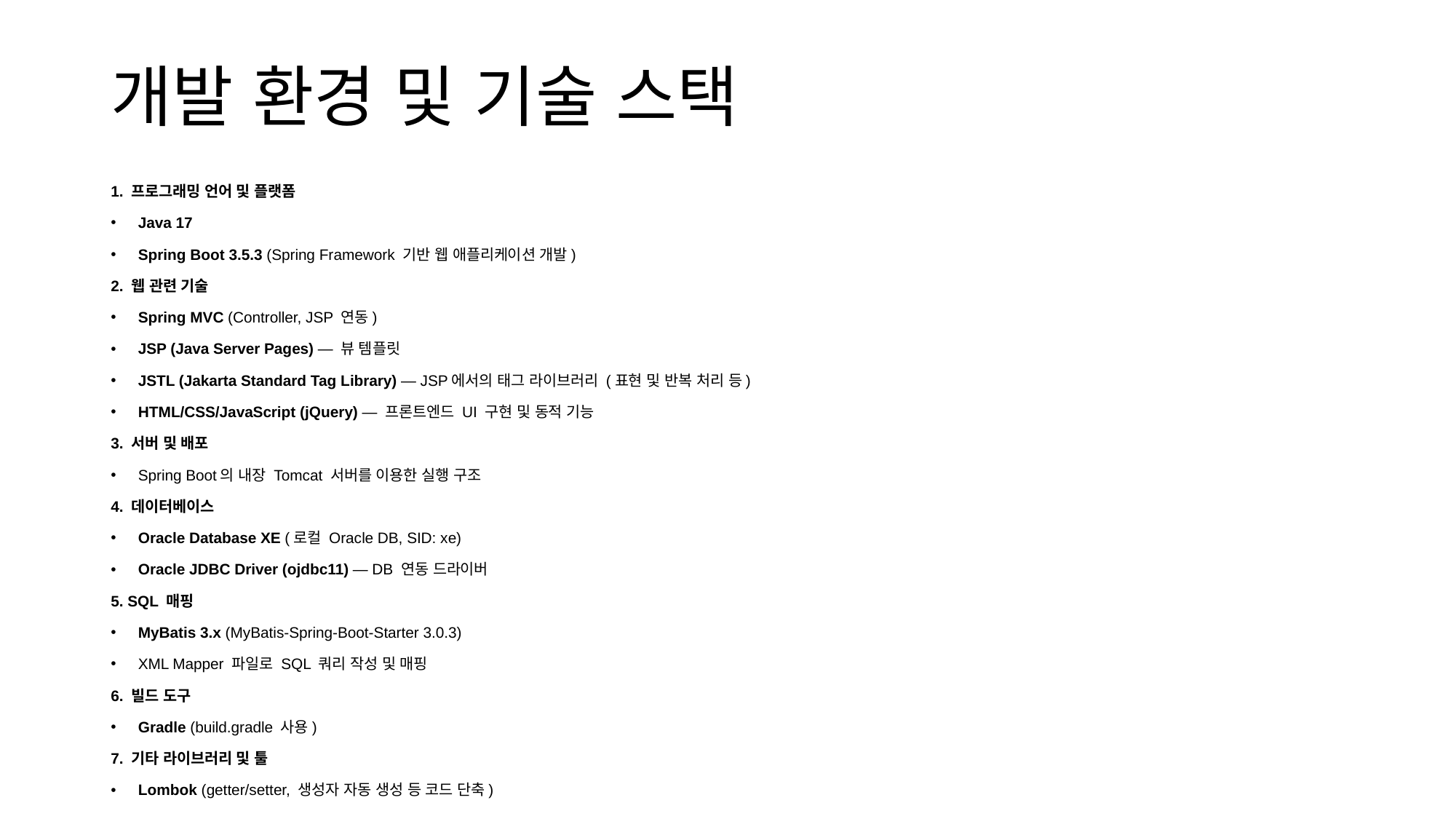

# 개발 환경 및 기술 스택
1. 프로그래밍 언어 및 플랫폼
Java 17
Spring Boot 3.5.3 (Spring Framework 기반 웹 애플리케이션 개발)
2. 웹 관련 기술
Spring MVC (Controller, JSP 연동)
JSP (Java Server Pages) — 뷰 템플릿
JSTL (Jakarta Standard Tag Library) — JSP에서의 태그 라이브러리 (표현 및 반복 처리 등)
HTML/CSS/JavaScript (jQuery) — 프론트엔드 UI 구현 및 동적 기능
3. 서버 및 배포
Spring Boot의 내장 Tomcat 서버를 이용한 실행 구조
4. 데이터베이스
Oracle Database XE (로컬 Oracle DB, SID: xe)
Oracle JDBC Driver (ojdbc11) — DB 연동 드라이버
5. SQL 매핑
MyBatis 3.x (MyBatis-Spring-Boot-Starter 3.0.3)
XML Mapper 파일로 SQL 쿼리 작성 및 매핑
6. 빌드 도구
Gradle (build.gradle 사용)
7. 기타 라이브러리 및 툴
Lombok (getter/setter, 생성자 자동 생성 등 코드 단축)